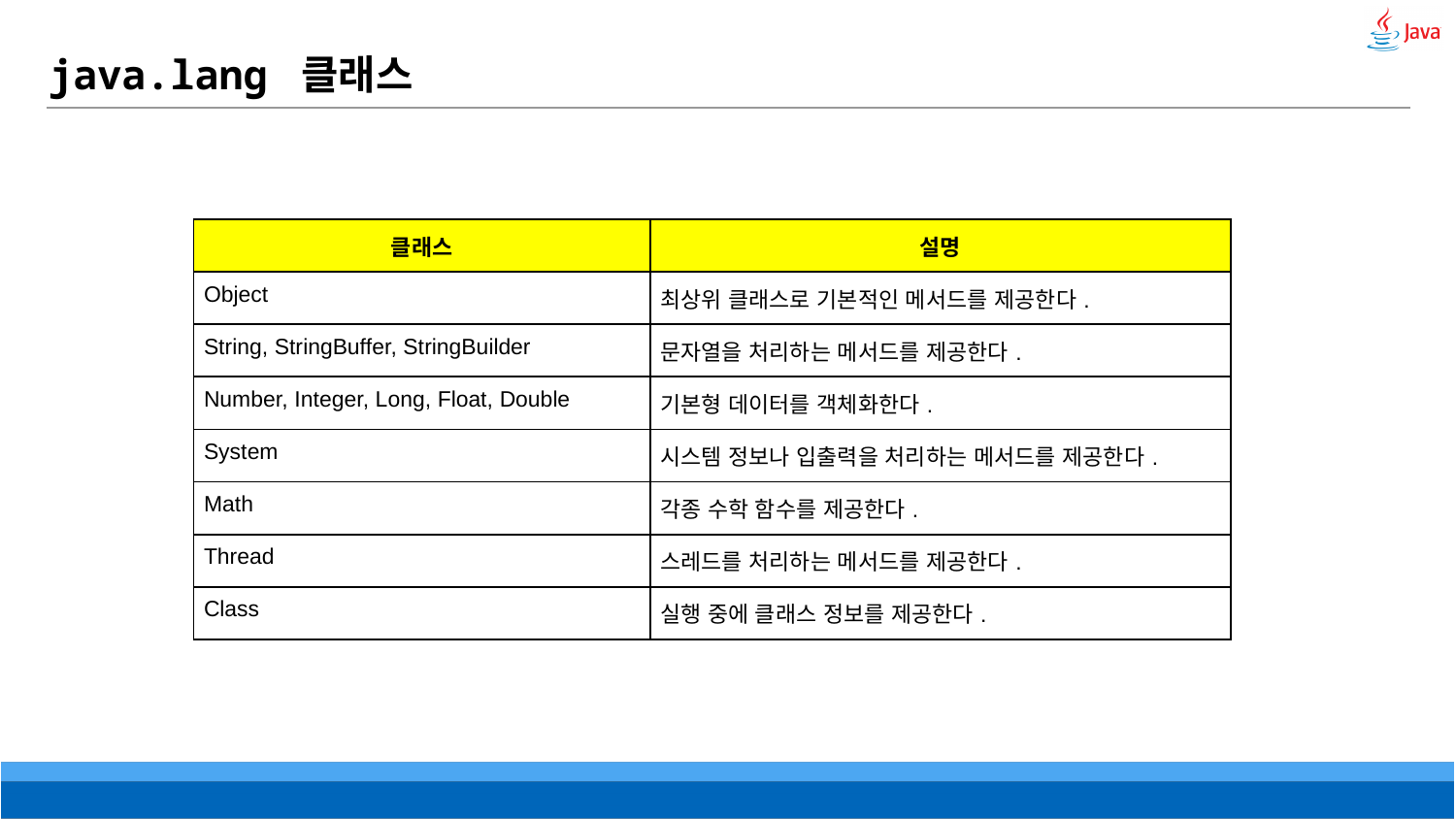

# java.lang 클래스
| 클래스 | 설명 |
| --- | --- |
| Object | 최상위 클래스로 기본적인 메서드를 제공한다. |
| String, StringBuffer, StringBuilder | 문자열을 처리하는 메서드를 제공한다. |
| Number, Integer, Long, Float, Double | 기본형 데이터를 객체화한다. |
| System | 시스템 정보나 입출력을 처리하는 메서드를 제공한다. |
| Math | 각종 수학 함수를 제공한다. |
| Thread | 스레드를 처리하는 메서드를 제공한다. |
| Class | 실행 중에 클래스 정보를 제공한다. |